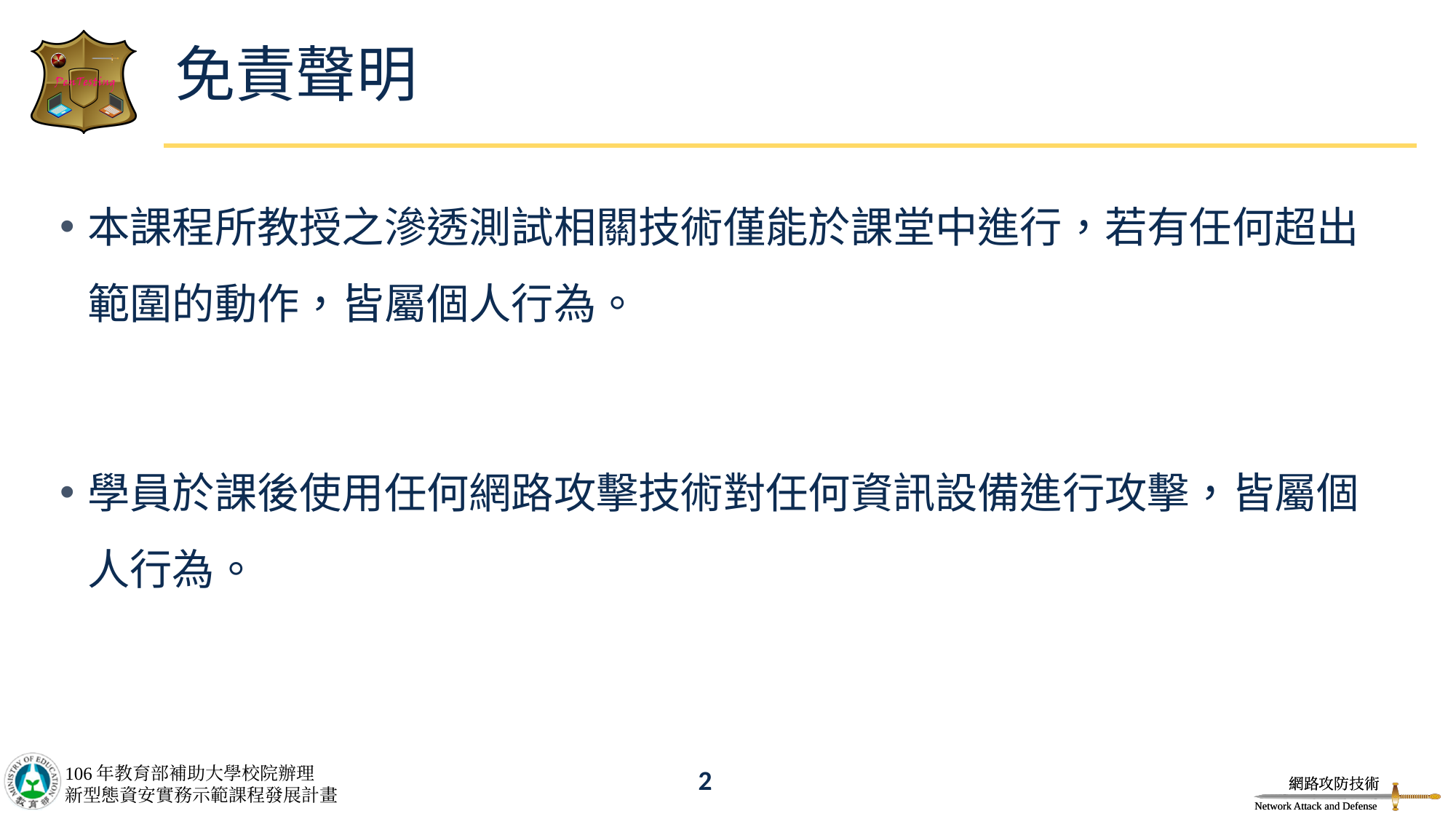

# 免責聲明
本課程所教授之滲透測試相關技術僅能於課堂中進行，若有任何超出範圍的動作，皆屬個人行為。

學員於課後使用任何網路攻擊技術對任何資訊設備進行攻擊，皆屬個人行為。